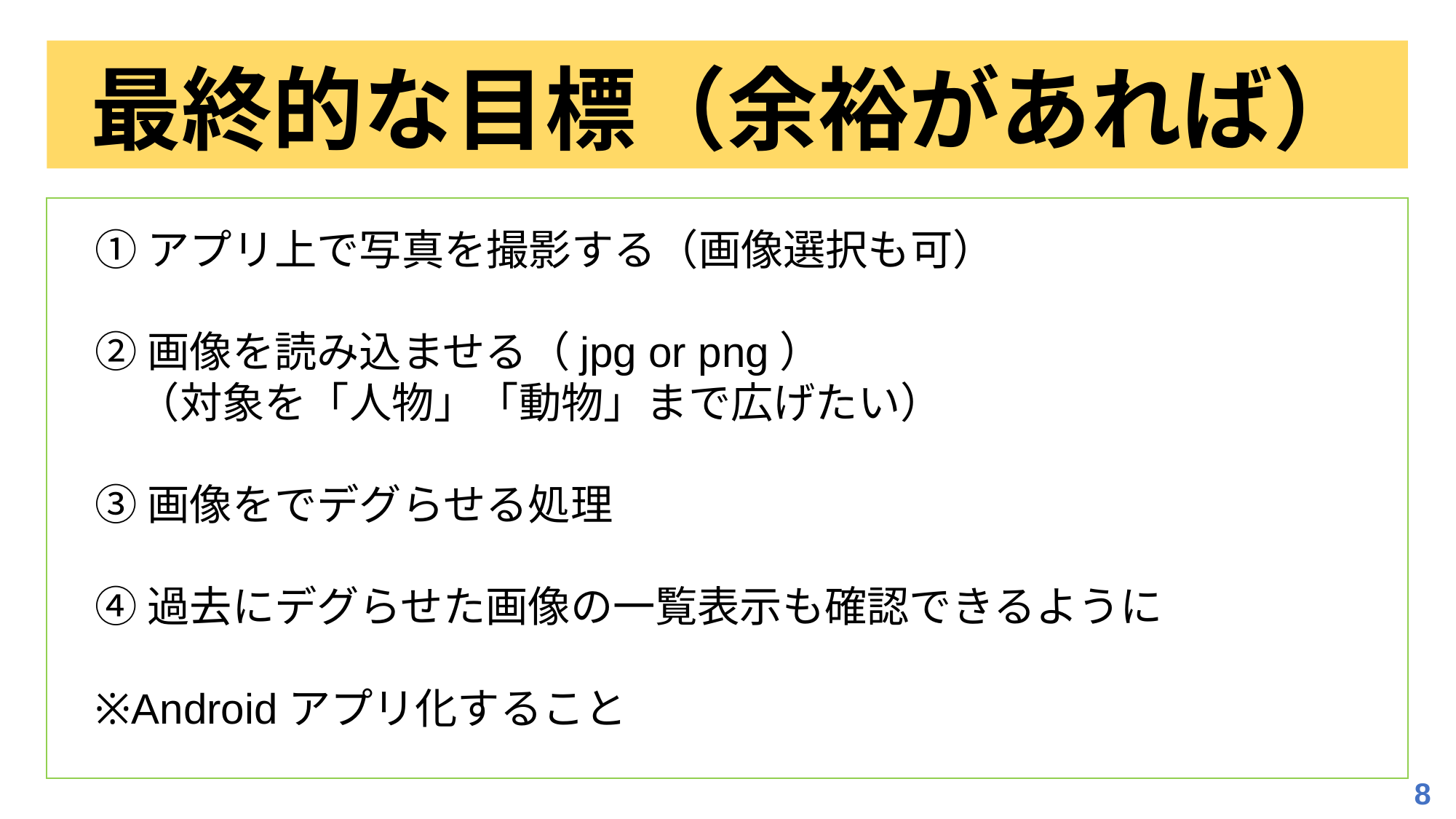

# 最終的な目標（余裕があれば）

①アプリ上で写真を撮影する（画像選択も可）

②画像を読み込ませる（jpg or png）
　（対象を「人物」「動物」まで広げたい）

③画像をでデグらせる処理

④過去にデグらせた画像の一覧表示も確認できるように

※ Androidアプリ化すること
8